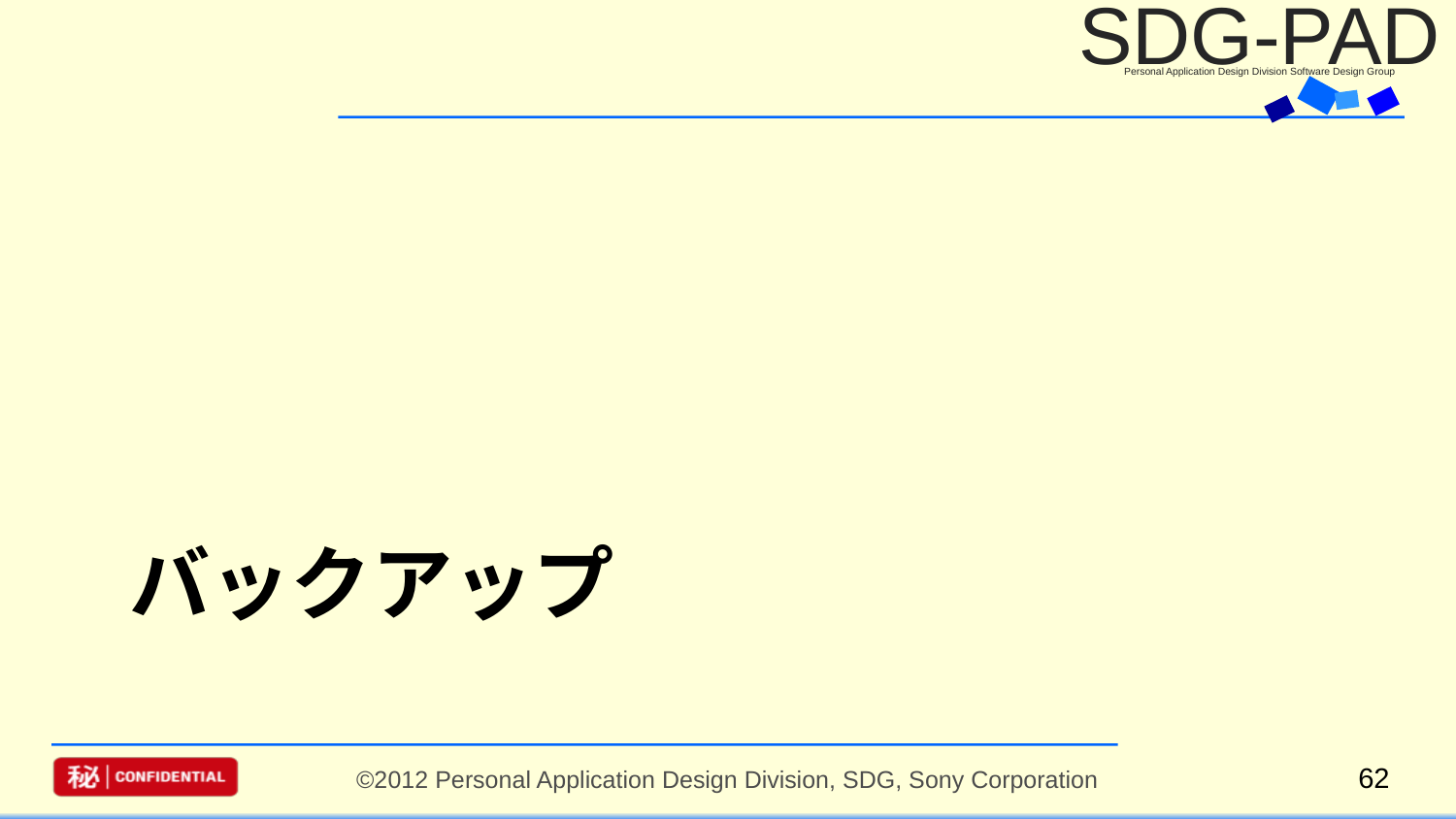

# バックアップ
62
©2012 Personal Application Design Division, SDG, Sony Corporation